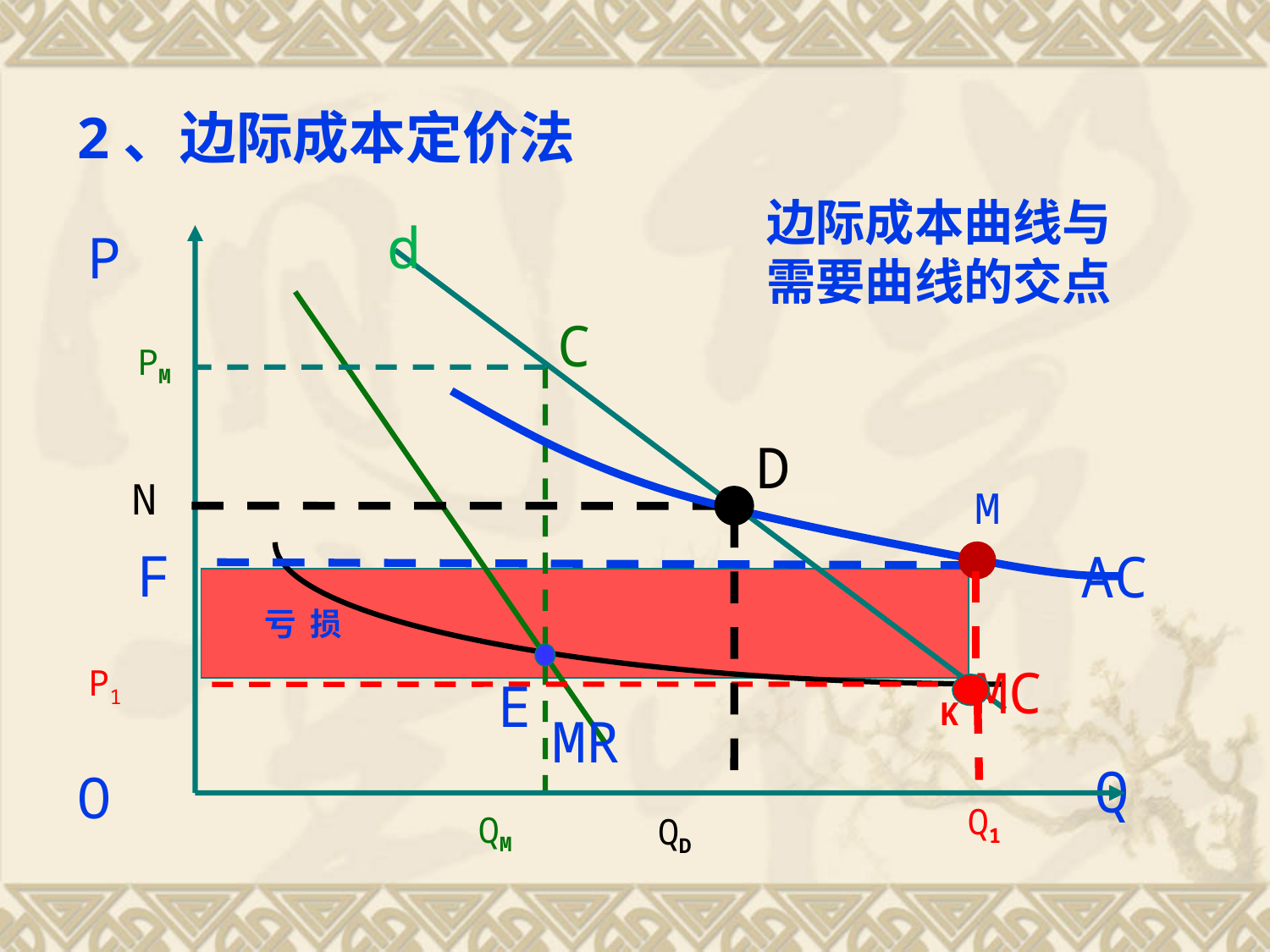

2、边际成本定价法
边际成本曲线与
需要曲线的交点
d
P

C
PM

D
N
M

F
AC

      亏  损

MC
P1
E

K
MR
Q
O

Q1
QM
QD